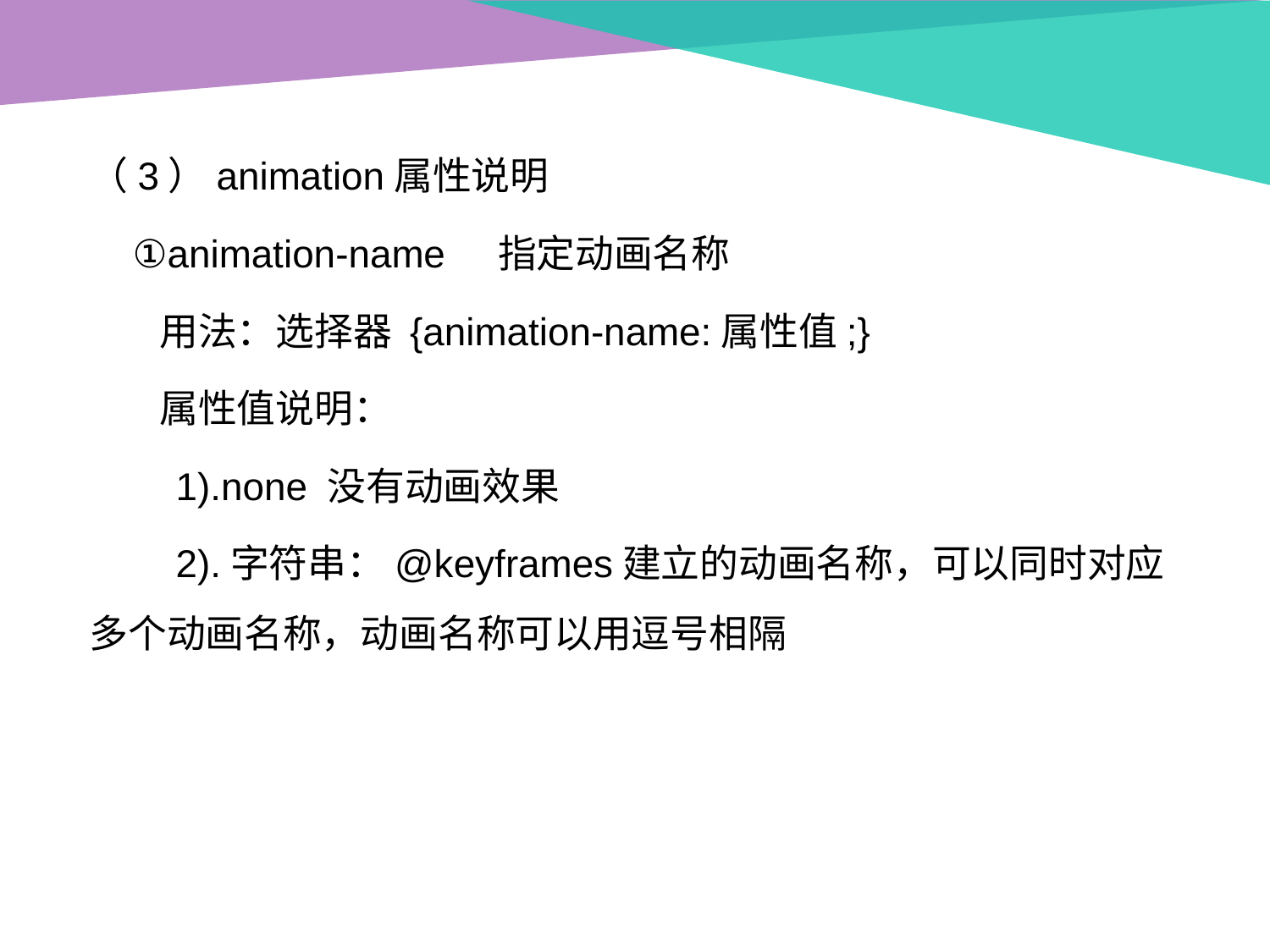

（3）animation属性说明
    ①animation-name    指定动画名称
       用法：选择器 {animation-name:属性值;}
       属性值说明：
        1).none 没有动画效果
        2).字符串：@keyframes建立的动画名称，可以同时对应多个动画名称，动画名称可以用逗号相隔